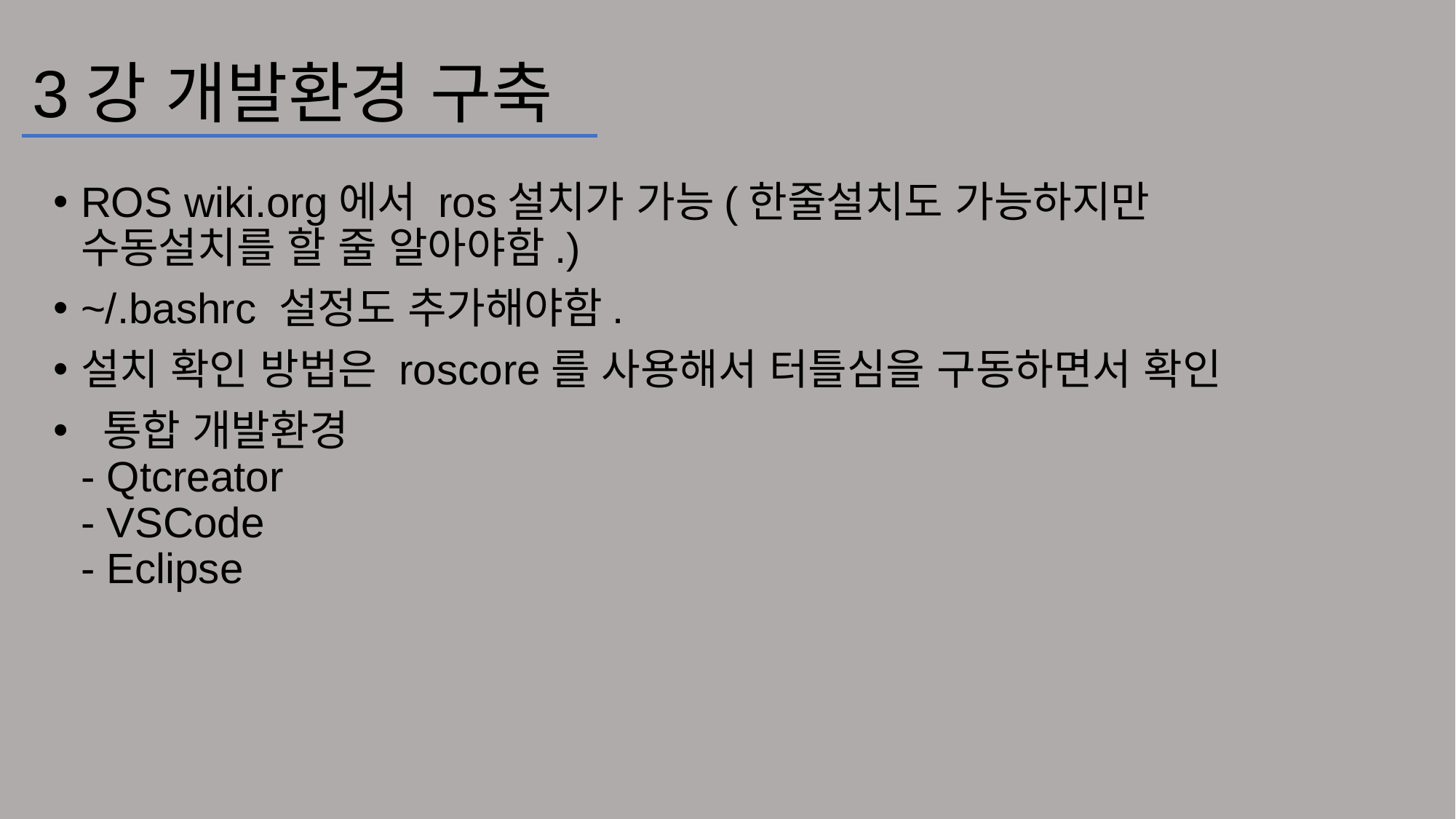

# 3강 개발환경 구축
ROS wiki.org에서 ros설치가 가능(한줄설치도 가능하지만 수동설치를 할 줄 알아야함.)
~/.bashrc 설정도 추가해야함.
설치 확인 방법은 roscore를 사용해서 터틀심을 구동하면서 확인
 통합 개발환경
- Qtcreator
- VSCode
- Eclipse